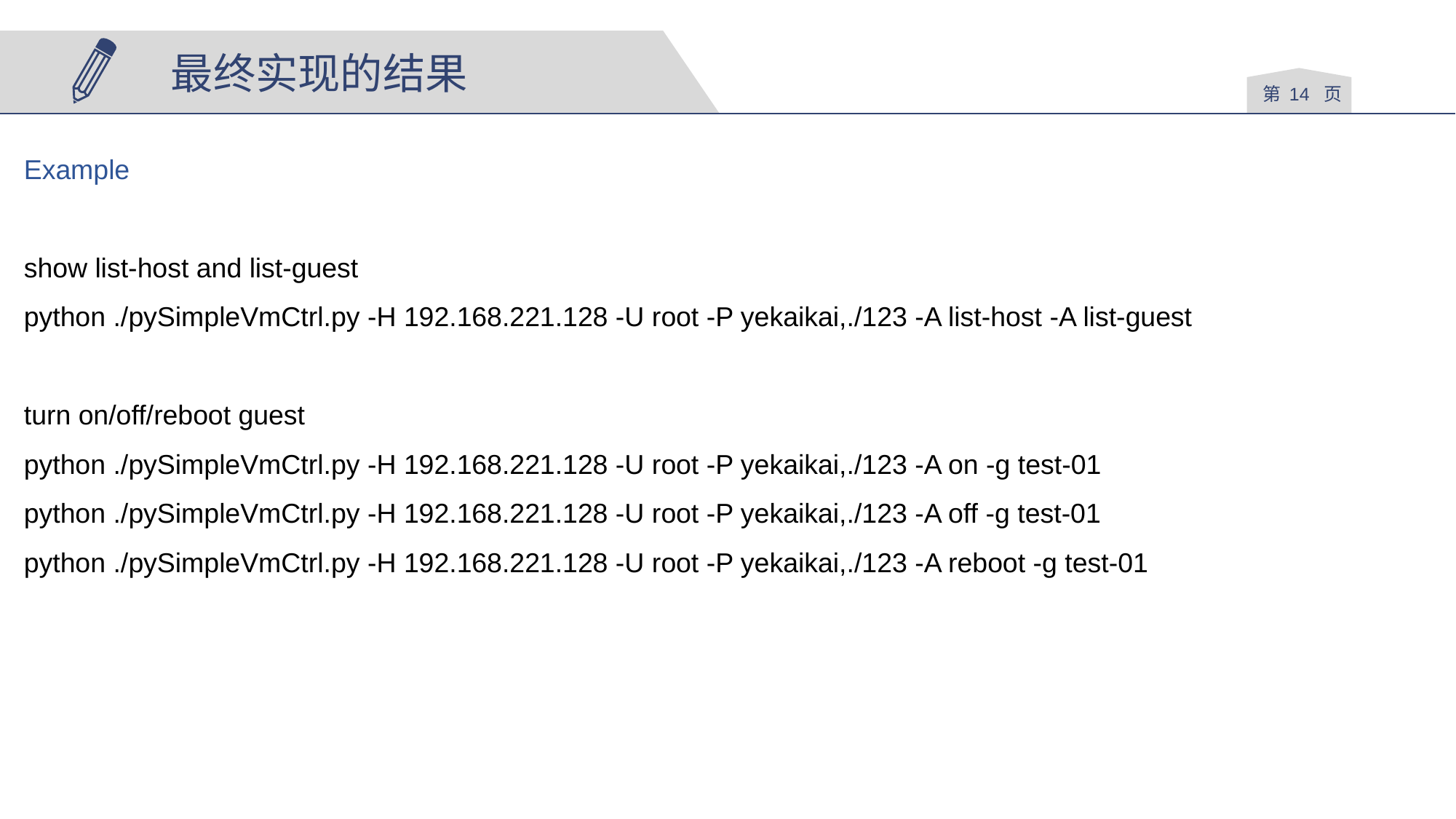

最终实现的结果

第 14  页
Example

show list-host and list-guest
python ./pySimpleVmCtrl.py -H 192.168.221.128 -U root -P yekaikai,./123 -A list-host -A list-guest

turn on/off/reboot guest
python ./pySimpleVmCtrl.py -H 192.168.221.128 -U root -P yekaikai,./123 -A on -g test-01
python ./pySimpleVmCtrl.py -H 192.168.221.128 -U root -P yekaikai,./123 -A off -g test-01
python ./pySimpleVmCtrl.py -H 192.168.221.128 -U root -P yekaikai,./123 -A reboot -g test-01